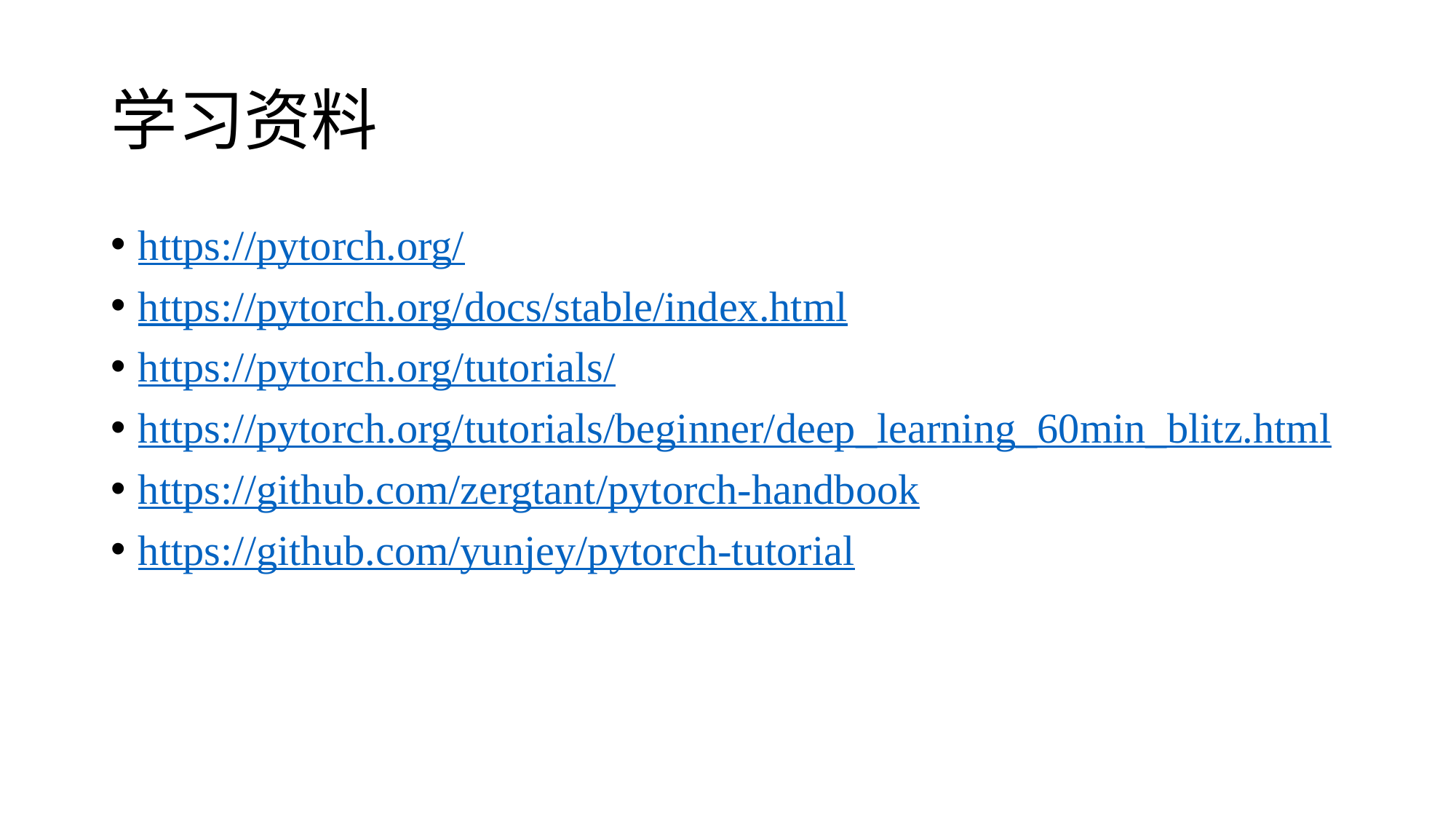

# 学习资料
https://pytorch.org/
https://pytorch.org/docs/stable/index.html
https://pytorch.org/tutorials/
https://pytorch.org/tutorials/beginner/deep_learning_60min_blitz.html
https://github.com/zergtant/pytorch-handbook
https://github.com/yunjey/pytorch-tutorial